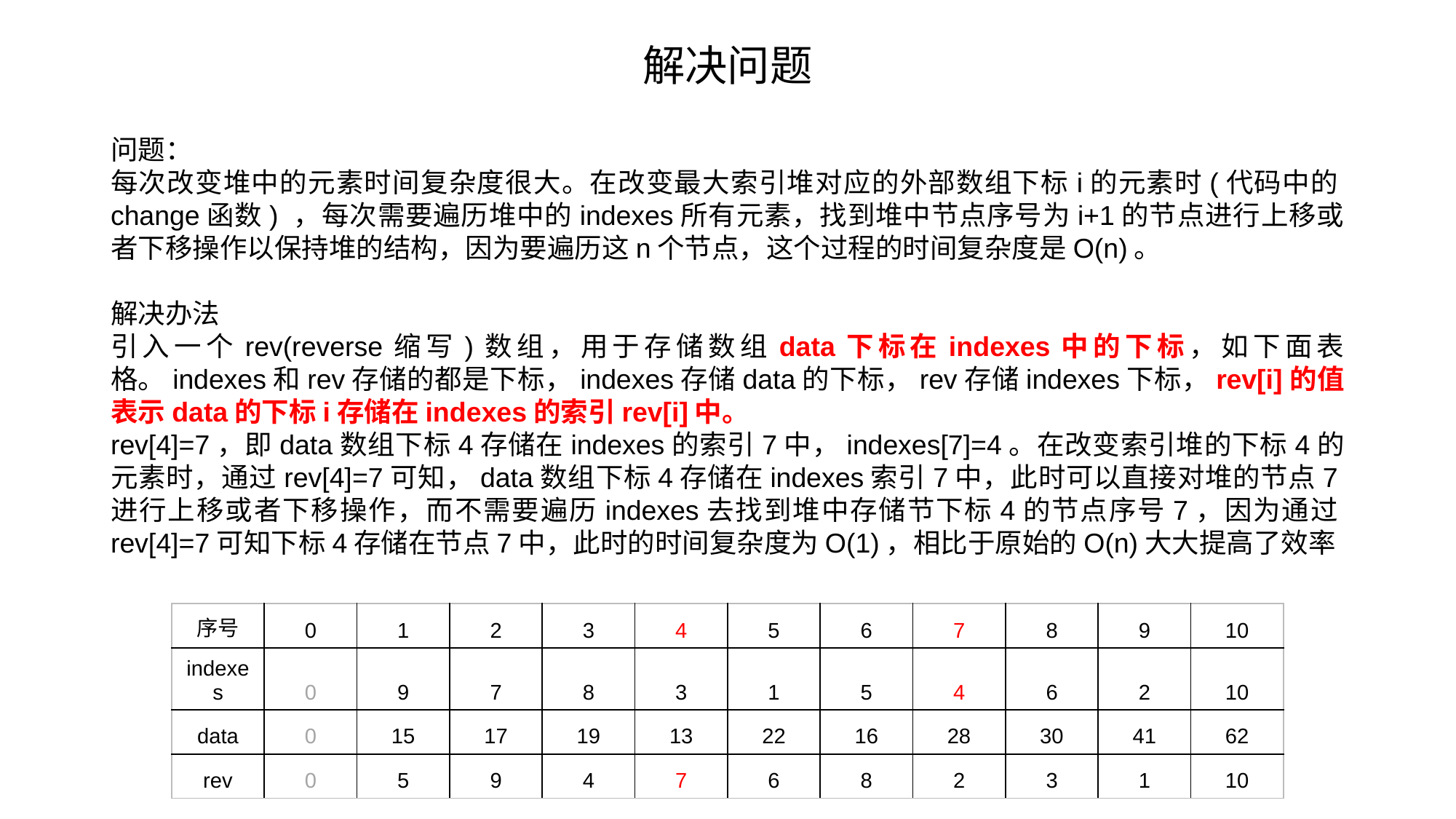

# 解决问题
问题：
每次改变堆中的元素时间复杂度很大。在改变最大索引堆对应的外部数组下标i的元素时(代码中的change函数) ，每次需要遍历堆中的indexes所有元素，找到堆中节点序号为i+1的节点进行上移或者下移操作以保持堆的结构，因为要遍历这n个节点，这个过程的时间复杂度是O(n)。

解决办法
引入一个rev(reverse缩写)数组，用于存储数组data下标在indexes中的下标，如下面表格。indexes和rev存储的都是下标，indexes存储data的下标，rev存储indexes下标，rev[i]的值表示data的下标i存储在indexes的索引rev[i]中。
rev[4]=7，即data数组下标4存储在indexes的索引7中，indexes[7]=4。在改变索引堆的下标4的元素时，通过rev[4]=7可知，data数组下标4存储在indexes索引7中，此时可以直接对堆的节点7进行上移或者下移操作，而不需要遍历indexes去找到堆中存储节下标4的节点序号7，因为通过rev[4]=7可知下标4存储在节点7中，此时的时间复杂度为O(1)，相比于原始的O(n)大大提高了效率

| 序号 | 0 | 1 | 2 | 3 | 4 | 5 | 6 | 7 | 8 | 9 | 10 |
| --- | --- | --- | --- | --- | --- | --- | --- | --- | --- | --- | --- |
| indexes | 0 | 9 | 7 | 8 | 3 | 1 | 5 | 4 | 6 | 2 | 10 |
| data | 0 | 15 | 17 | 19 | 13 | 22 | 16 | 28 | 30 | 41 | 62 |
| rev | 0 | 5 | 9 | 4 | 7 | 6 | 8 | 2 | 3 | 1 | 10 |